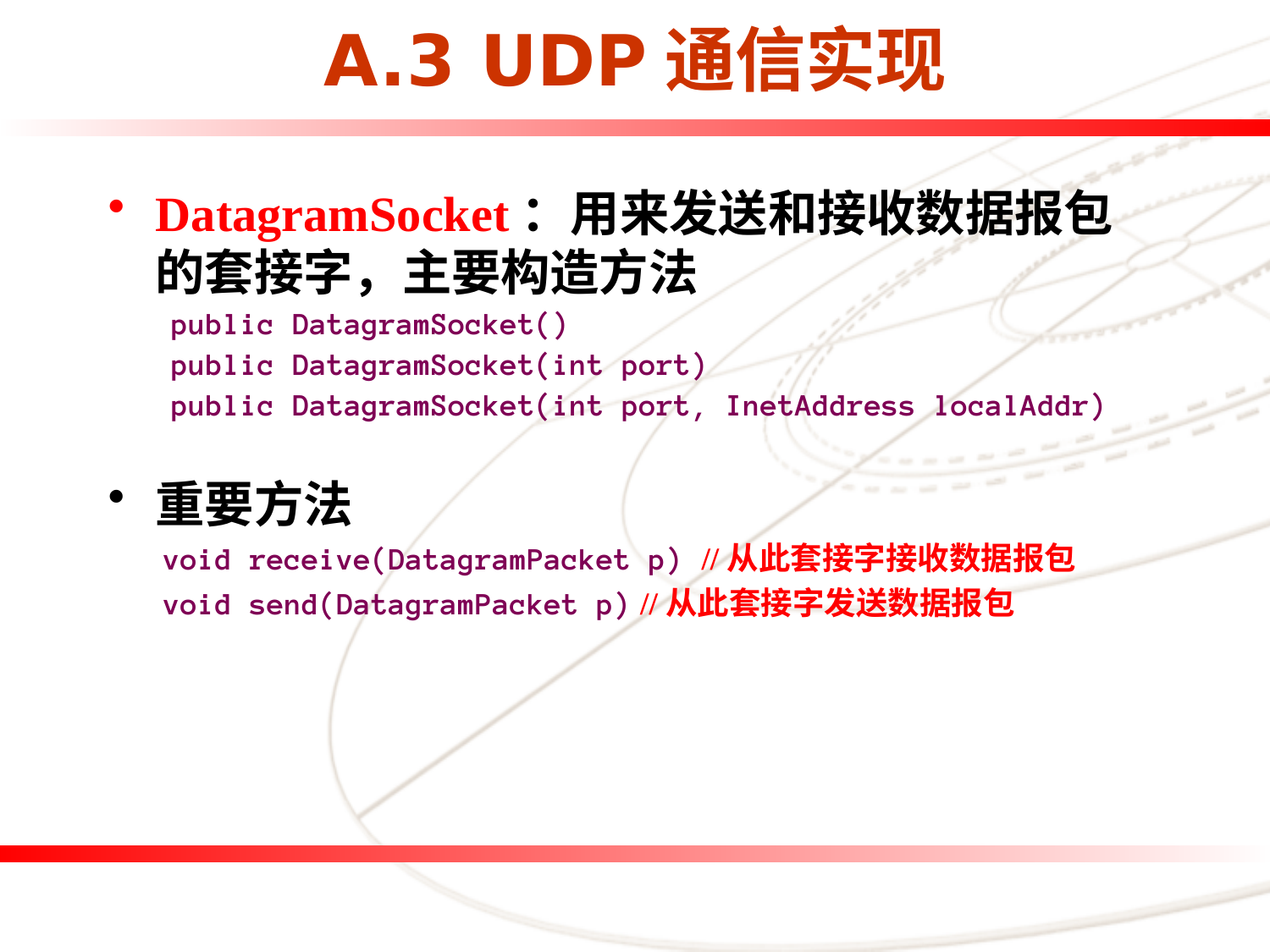

# A.3 UDP通信实现
DatagramSocket：用来发送和接收数据报包的套接字，主要构造方法
public DatagramSocket()
public DatagramSocket(int port)
public DatagramSocket(int port, InetAddress localAddr)

重要方法
void receive(DatagramPacket p) //从此套接字接收数据报包
void send(DatagramPacket p) //从此套接字发送数据报包